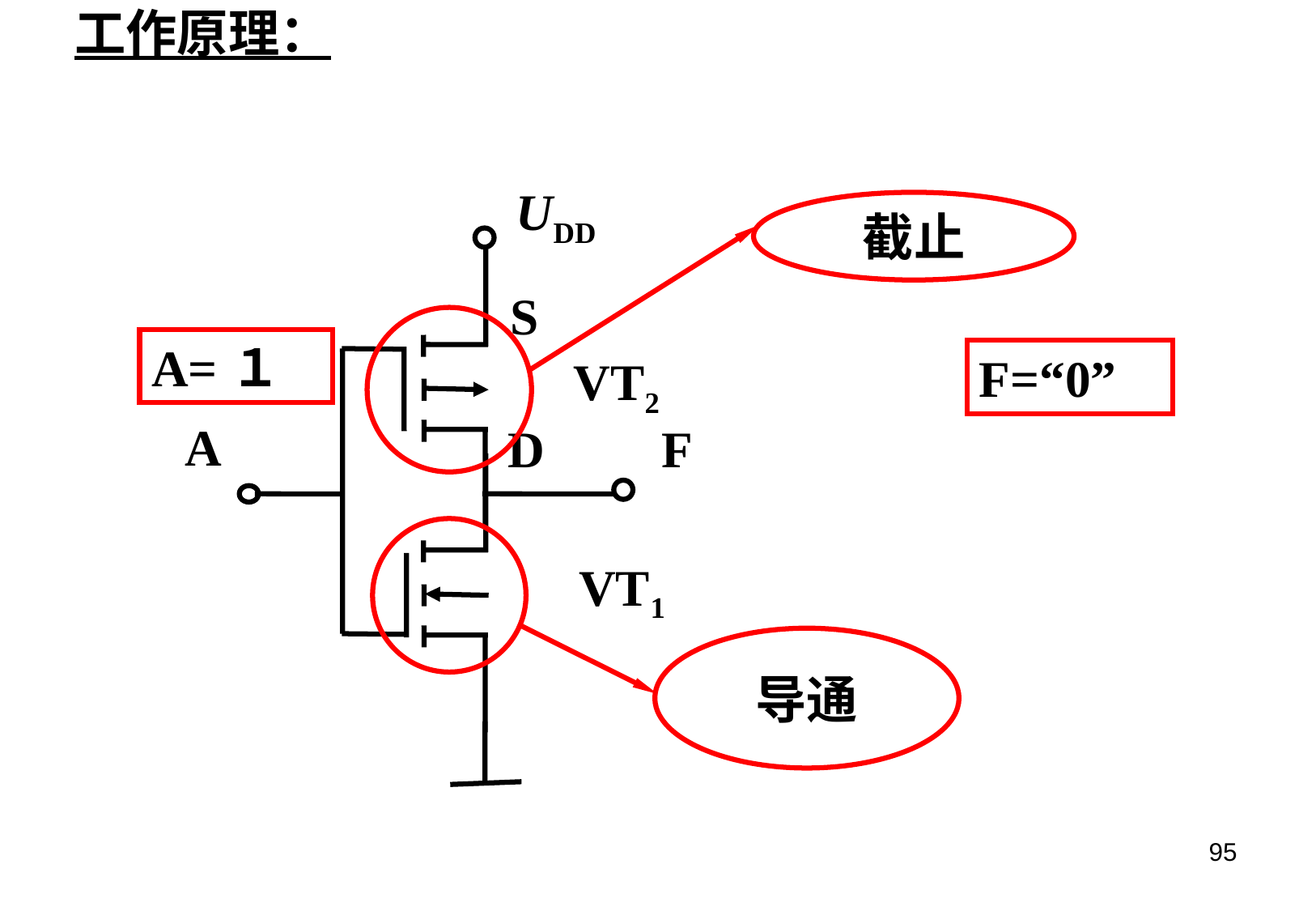

工作原理：
UDD

S

VT2

A
D
F

VT1

截止

A=１
F=“0”

导通
95